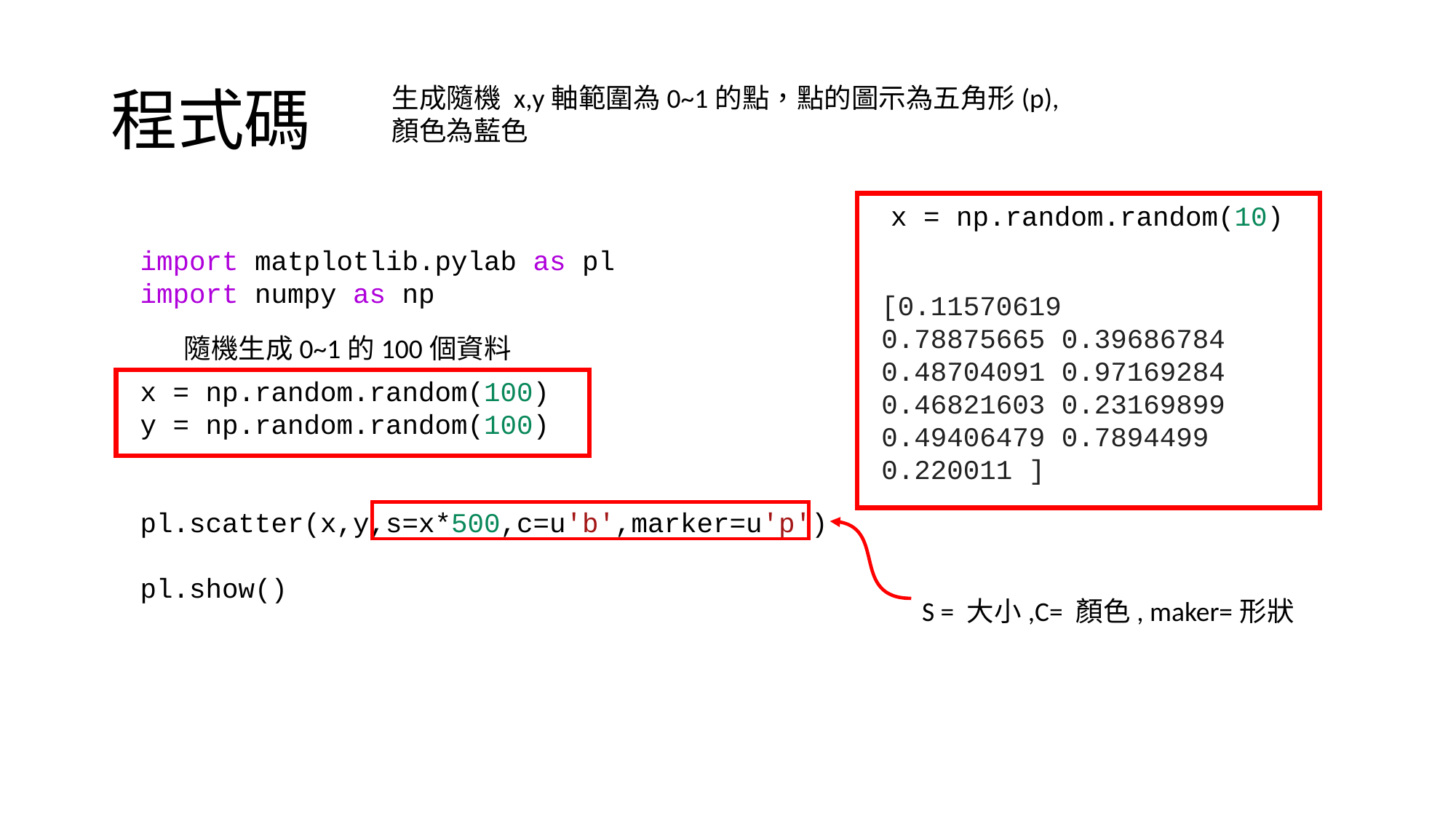

# 程式碼
生成隨機 x,y軸範圍為0~1的點，點的圖示為五角形(p),顏色為藍色

x = np.random.random(10)
import matplotlib.pylab as pl
import numpy as np
x = np.random.random(100)
y = np.random.random(100)

pl.scatter(x,y,s=x*500,c=u'b',marker=u'p')
pl.show()
[0.11570619 0.78875665 0.39686784 0.48704091 0.97169284 0.46821603 0.23169899 0.49406479 0.7894499 0.220011 ]
隨機生成0~1的100個資料

S = 大小,C= 顏色, maker=形狀